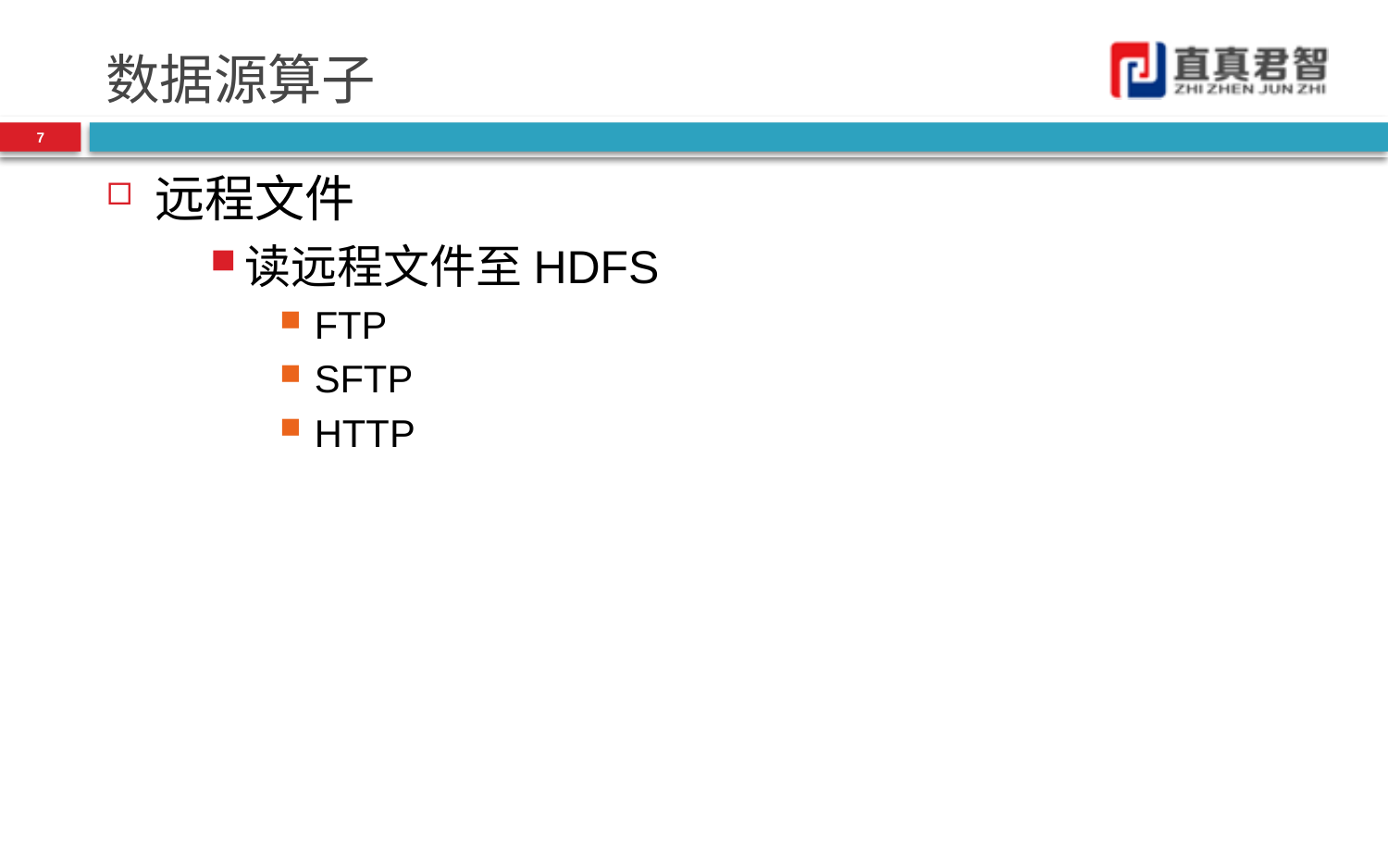

# 数据源算子
7
远程文件
读远程文件至HDFS
FTP
SFTP
HTTP